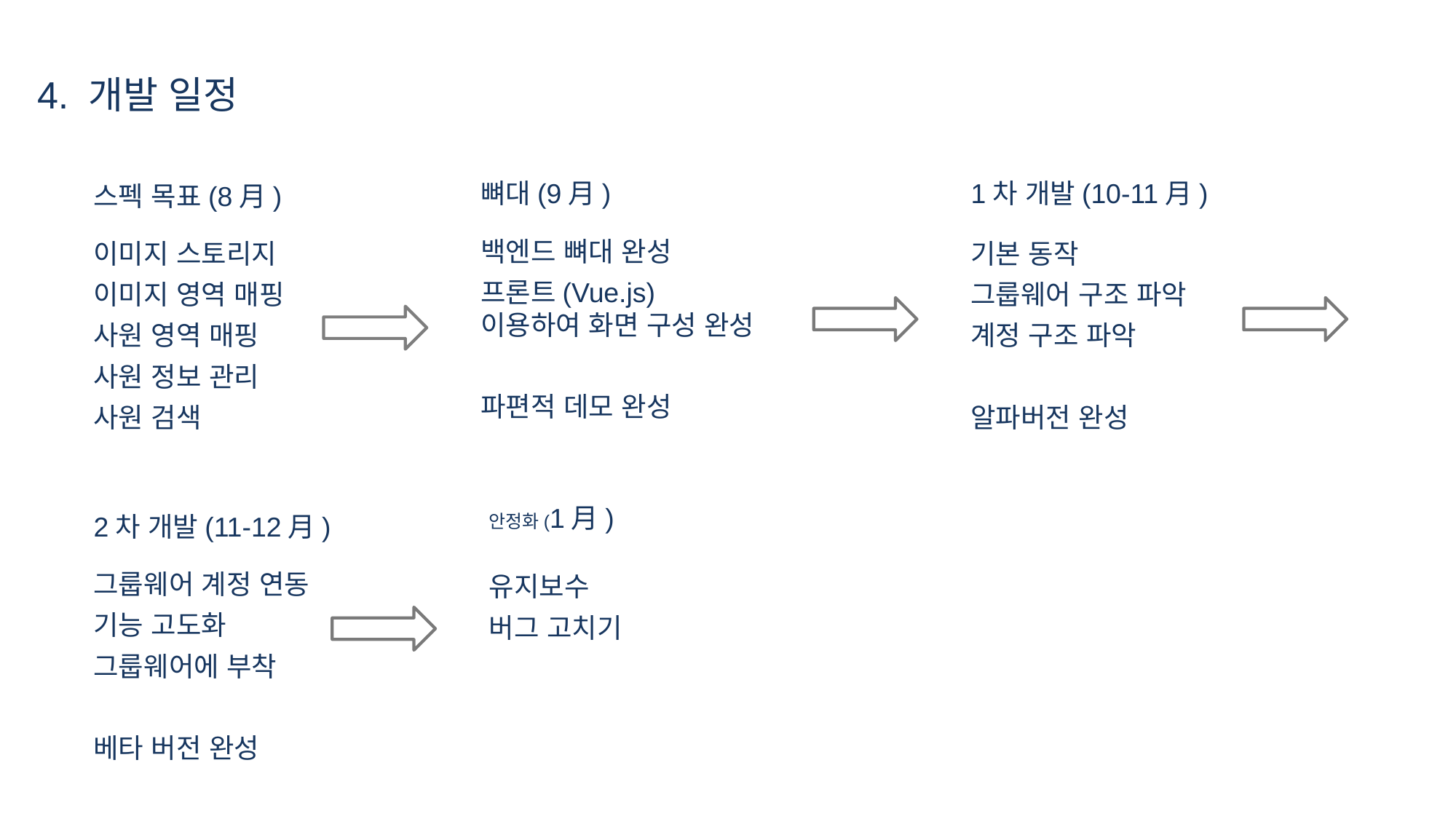

4. 개발 일정
뼈대(9月)
1차 개발(10-11月)
스펙 목표(8月)
백엔드 뼈대 완성
프론트(Vue.js) 이용하여 화면 구성 완성

파편적 데모 완성
이미지 스토리지
이미지 영역 매핑
사원 영역 매핑
사원 정보 관리
사원 검색
기본 동작
그룹웨어 구조 파악
계정 구조 파악

알파버전 완성

안정화(1月)
2차 개발(11-12月)

그룹웨어 계정 연동
기능 고도화
그룹웨어에 부착

베타 버전 완성
유지보수
버그 고치기